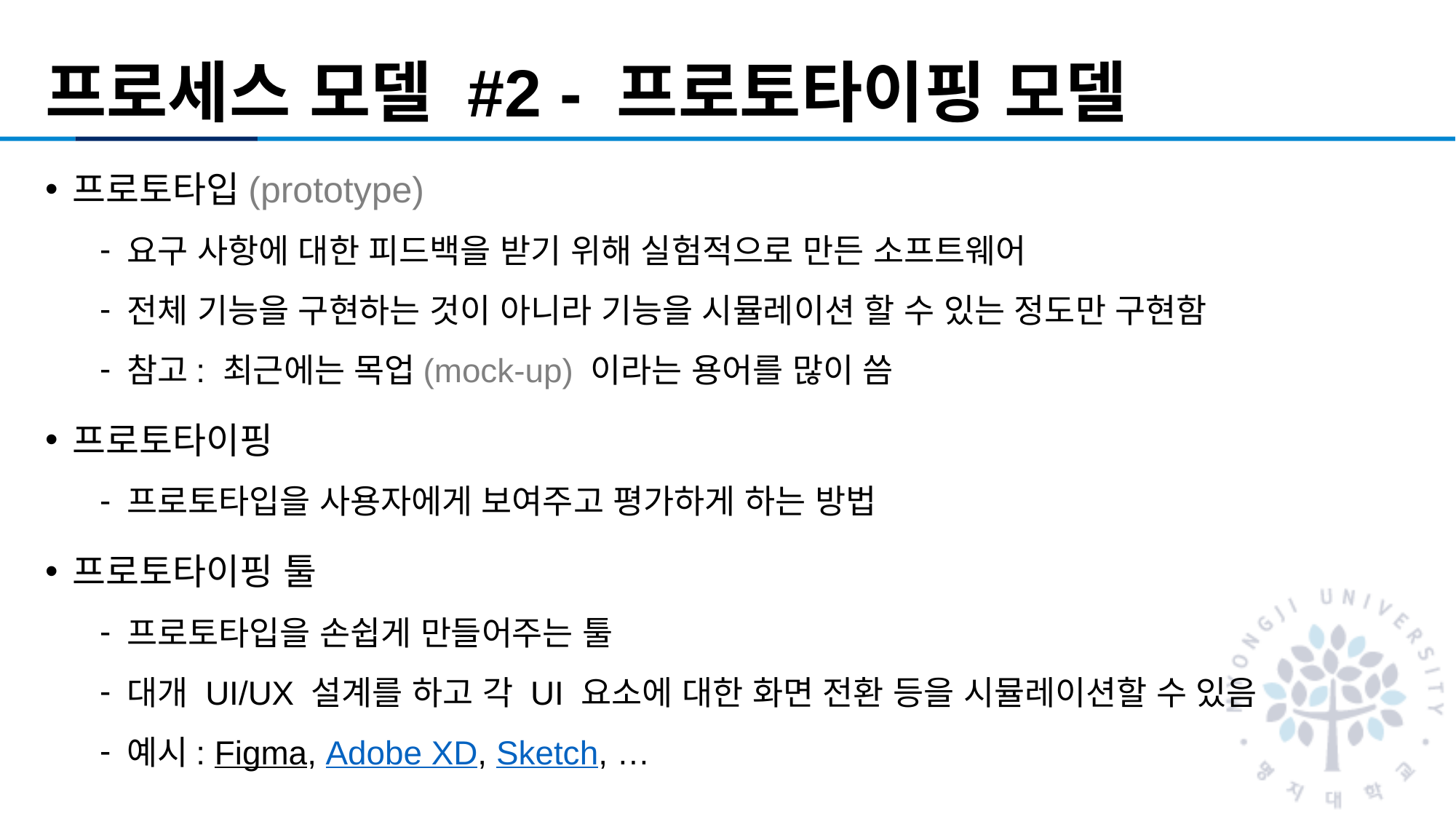

# 프로세스 모델 #2 - 프로토타이핑 모델
프로토타입(prototype)
요구 사항에 대한 피드백을 받기 위해 실험적으로 만든 소프트웨어
전체 기능을 구현하는 것이 아니라 기능을 시뮬레이션 할 수 있는 정도만 구현함
참고: 최근에는 목업(mock-up) 이라는 용어를 많이 씀
프로토타이핑
프로토타입을 사용자에게 보여주고 평가하게 하는 방법
프로토타이핑 툴
프로토타입을 손쉽게 만들어주는 툴
대개 UI/UX 설계를 하고 각 UI 요소에 대한 화면 전환 등을 시뮬레이션할 수 있음
예시: Figma, Adobe XD, Sketch, …